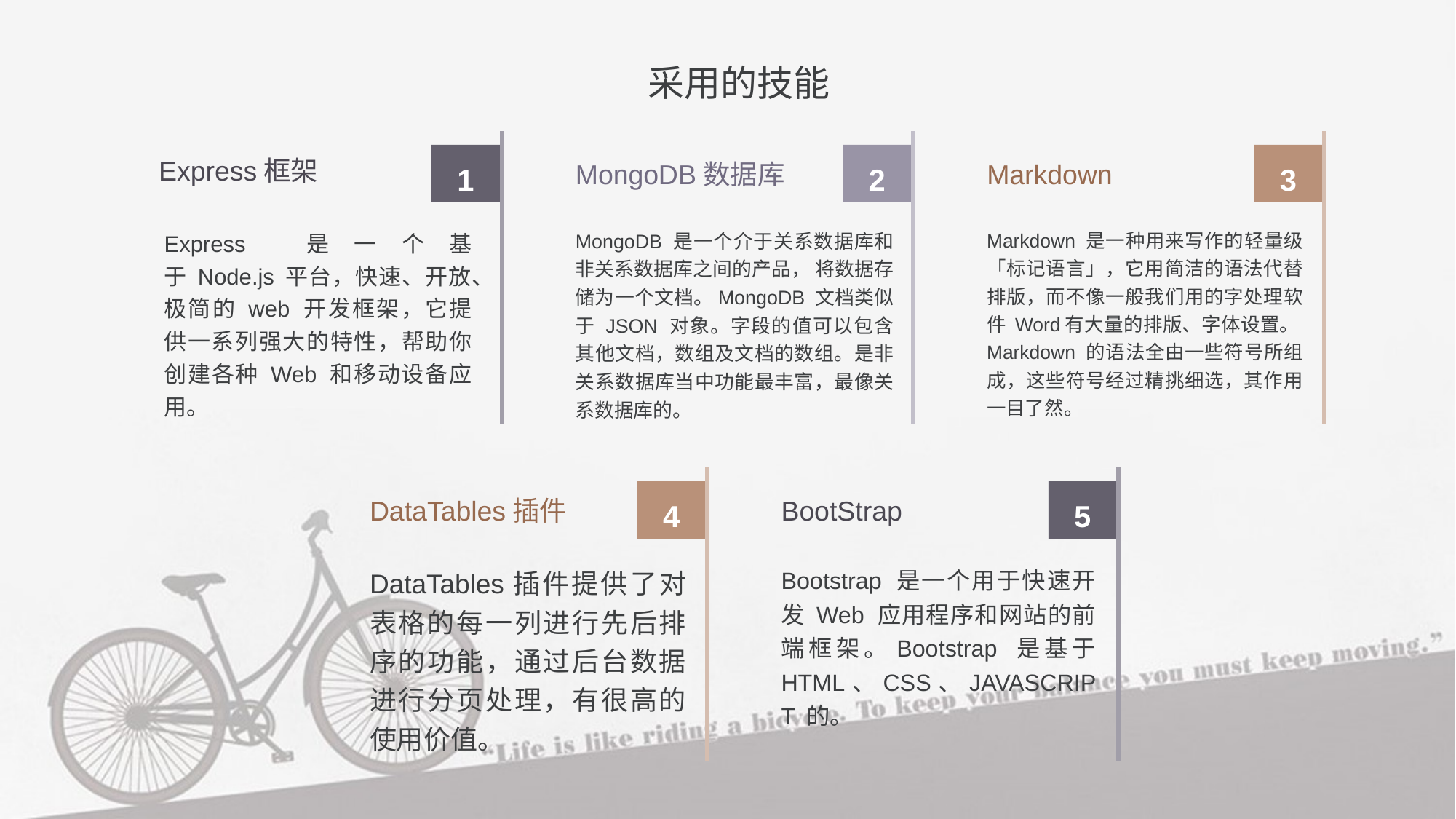

采用的技能
1
2
3
Express框架
MongoDB数据库
Markdown
Express 是一个基于 Node.js 平台，快速、开放、极简的 web 开发框架，它提供一系列强大的特性，帮助你创建各种 Web 和移动设备应用。
MongoDB 是一个介于关系数据库和非关系数据库之间的产品， 将数据存储为一个文档。MongoDB 文档类似于 JSON 对象。字段的值可以包含其他文档，数组及文档的数组。是非关系数据库当中功能最丰富，最像关系数据库的。
Markdown 是一种用来写作的轻量级「标记语言」，它用简洁的语法代替排版，而不像一般我们用的字处理软件 Word有大量的排版、字体设置。Markdown 的语法全由一些符号所组成，这些符号经过精挑细选，其作用一目了然。
4
5
DataTables插件
BootStrap
DataTables插件提供了对表格的每一列进行先后排序的功能，通过后台数据进行分页处理，有很高的使用价值。
Bootstrap 是一个用于快速开发 Web 应用程序和网站的前端框架。Bootstrap 是基于 HTML、CSS、JAVASCRIPT 的。